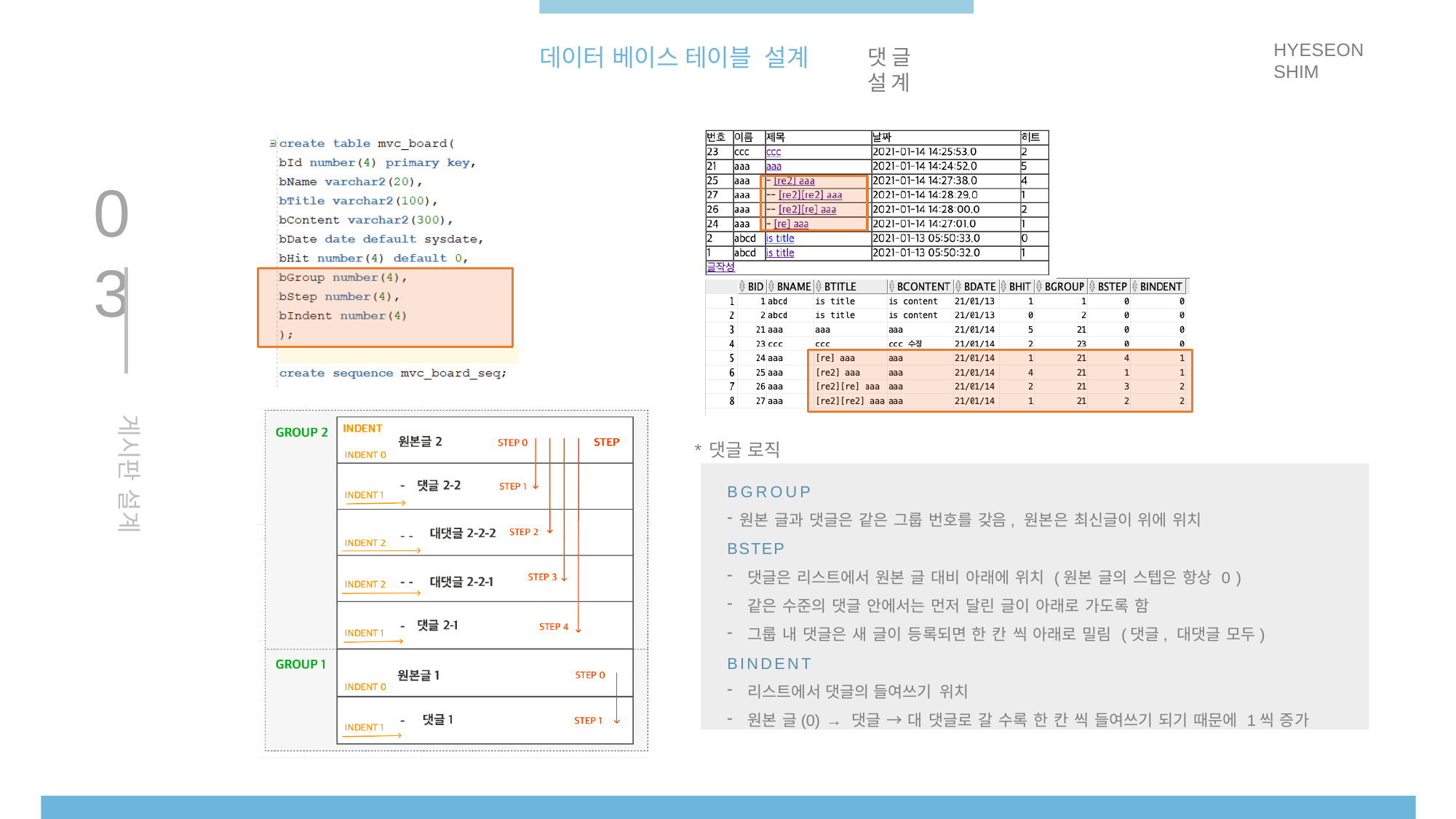

HYESEON SHIM
# 데이터 베이스 테이블 설계
댓글 설계

03

게시판 설계
* 댓글 로직
BGROUP
원본 글과 댓글은 같은 그룹 번호를 갖음, 원본은 최신글이 위에 위치
BSTEP
댓글은 리스트에서 원본 글 대비 아래에 위치 (원본 글의 스텝은 항상 0 )
같은 수준의 댓글 안에서는 먼저 달린 글이 아래로 가도록 함
그룹 내 댓글은 새 글이 등록되면 한 칸 씩 아래로 밀림 (댓글, 대댓글 모두)
BINDENT
리스트에서 댓글의 들여쓰기 위치
원본 글(0) → 댓글 → 대 댓글로 갈 수록 한 칸 씩 들여쓰기 되기 때문에 1씩 증가